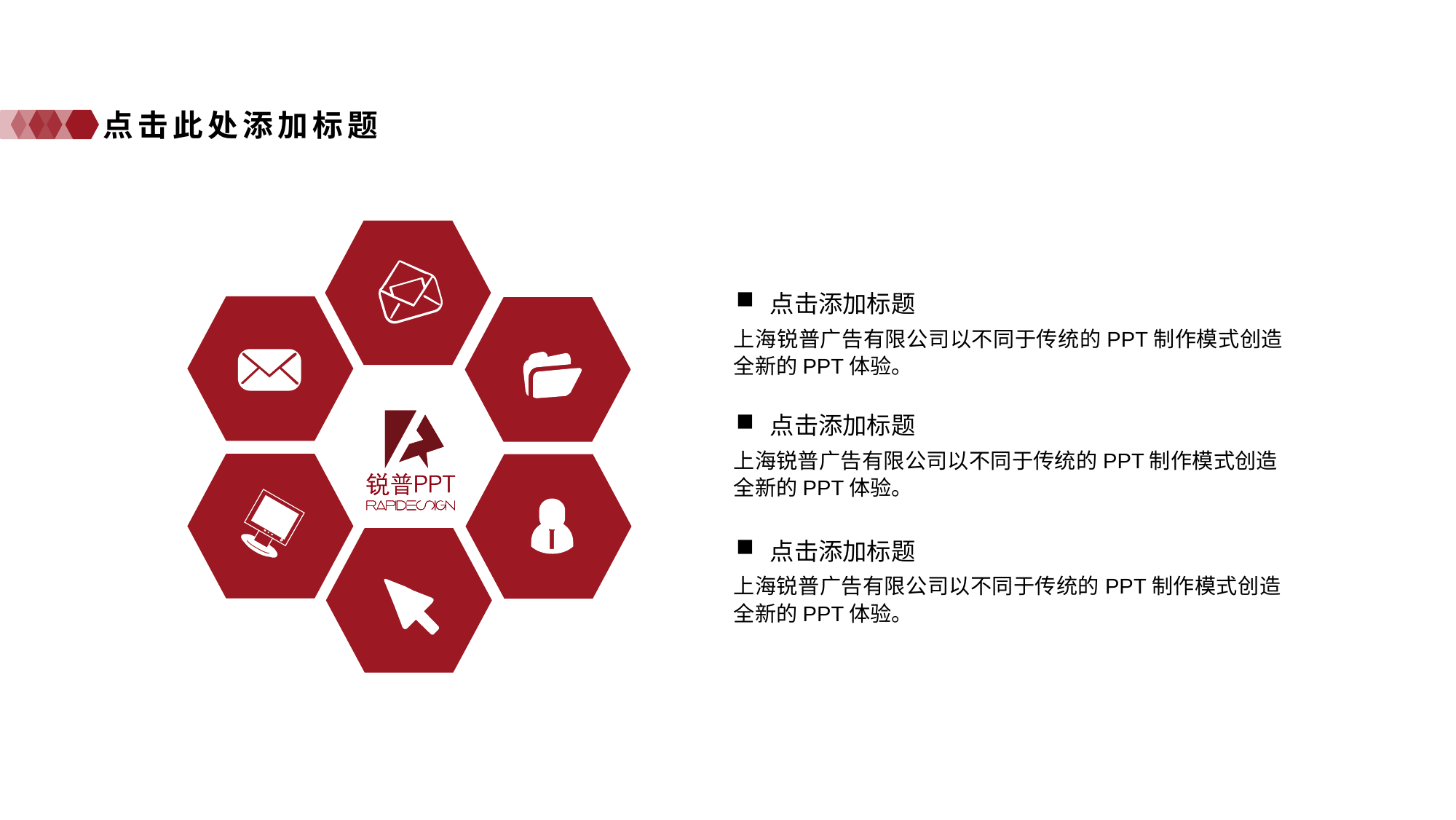

点击此处添加标题

点击添加标题
上海锐普广告有限公司以不同于传统的PPT制作模式创造全新的PPT体验。
点击添加标题
上海锐普广告有限公司以不同于传统的PPT制作模式创造全新的PPT体验。
点击添加标题
上海锐普广告有限公司以不同于传统的PPT制作模式创造全新的PPT体验。